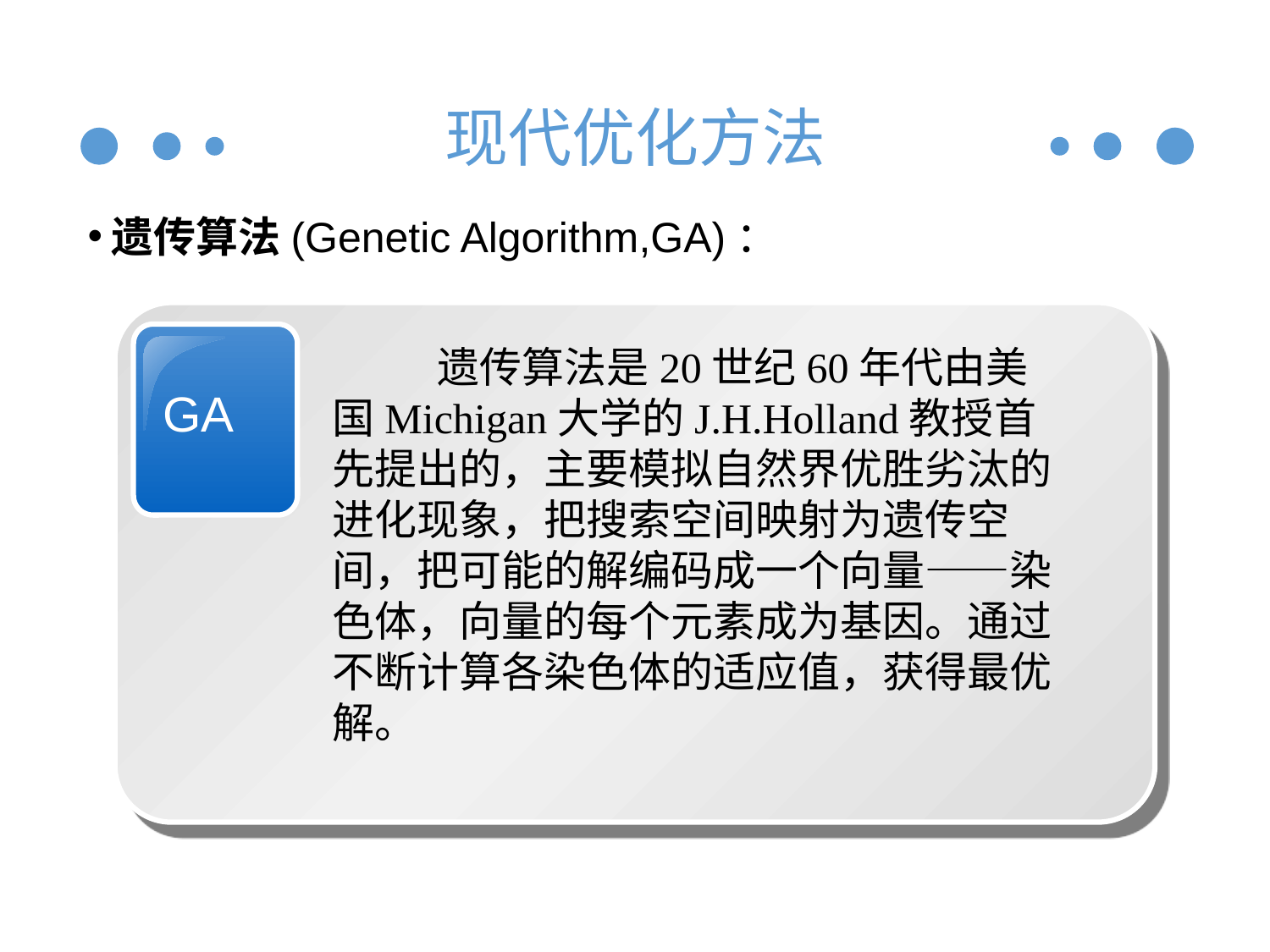

# 现代优化方法
遗传算法(Genetic Algorithm,GA)：

GA
          遗传算法是20世纪60年代由美国Michigan大学的J.H.Holland教授首先提出的，主要模拟自然界优胜劣汰的进化现象，把搜索空间映射为遗传空间，把可能的解编码成一个向量——染色体，向量的每个元素成为基因。通过不断计算各染色体的适应值，获得最优解。